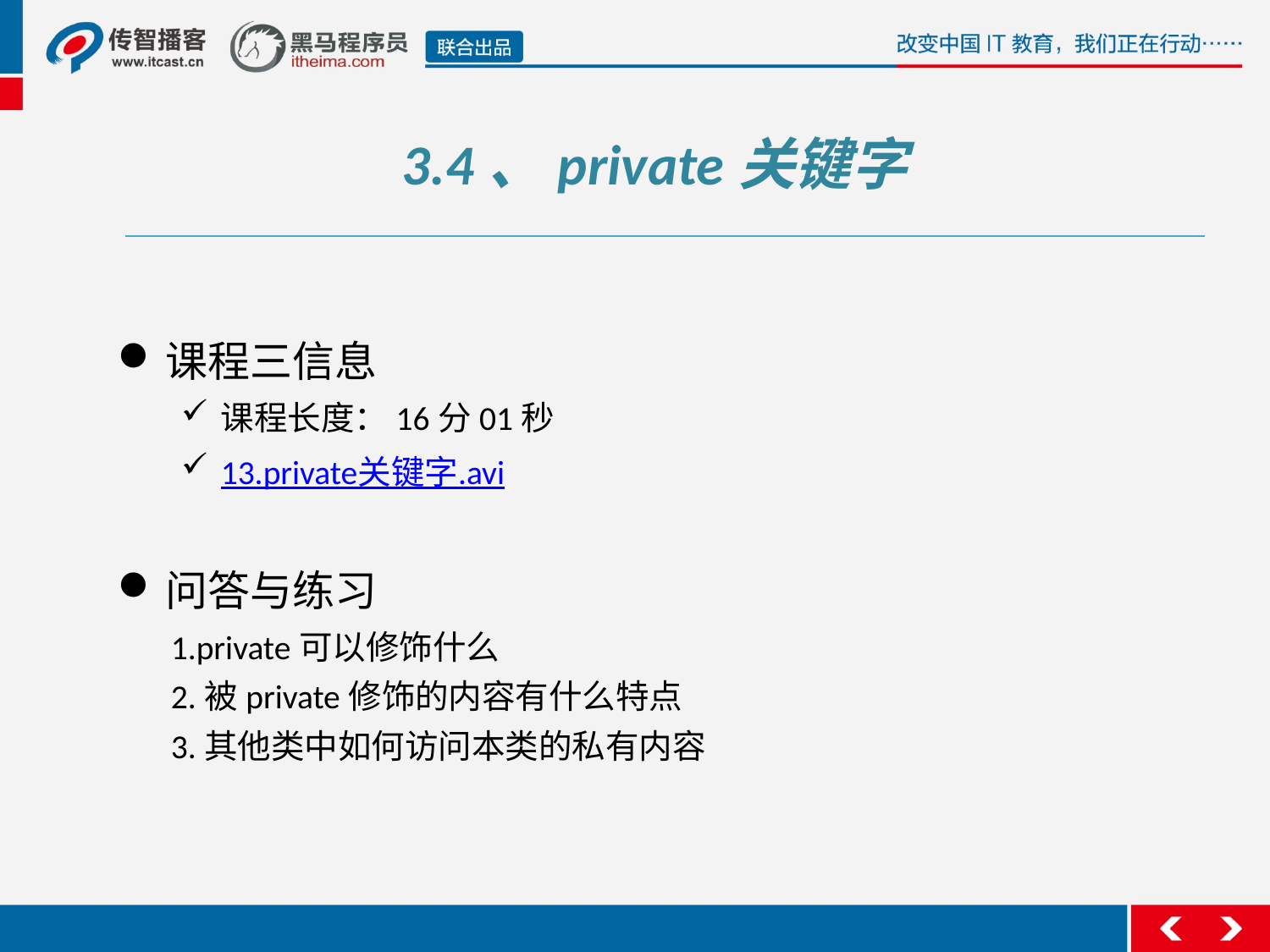

3.4、private关键字

课程三信息
课程长度：16分01秒
13.private关键字.avi

问答与练习
       1.private可以修饰什么
       2.被private修饰的内容有什么特点
       3.其他类中如何访问本类的私有内容